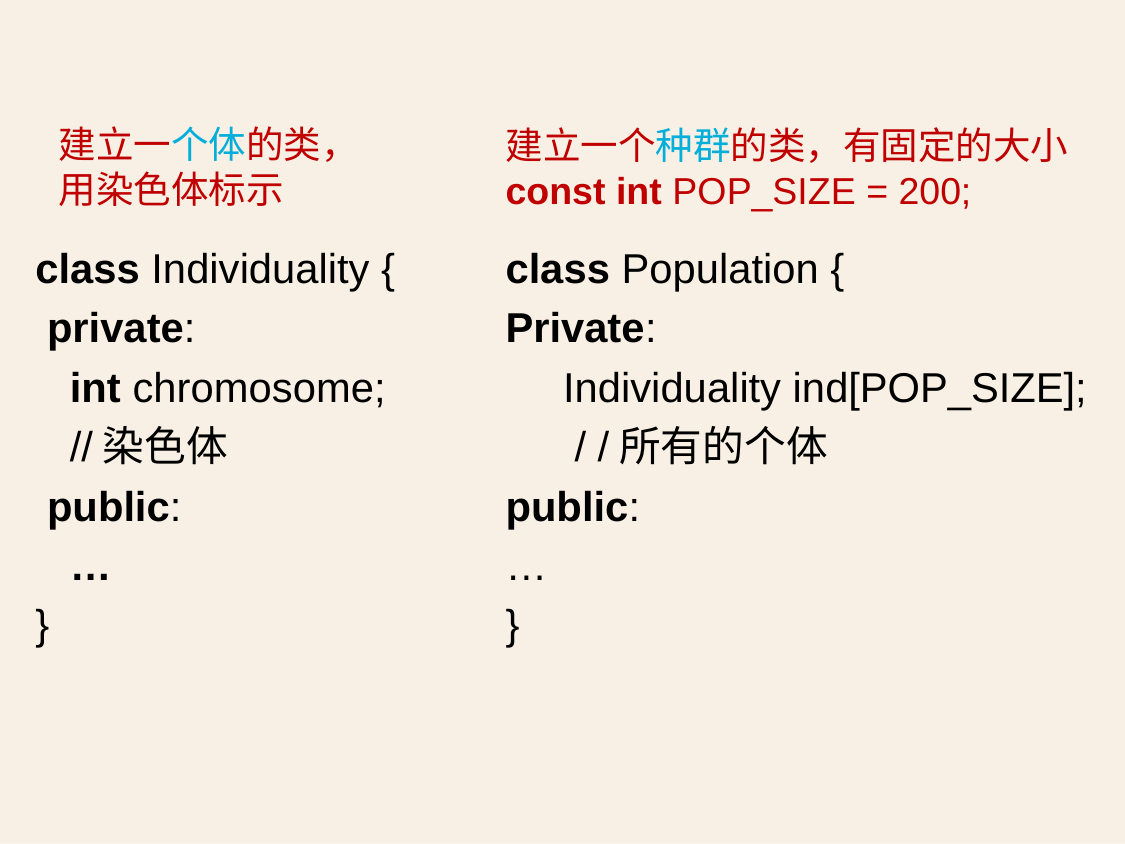

建立一个体的类，
用染色体标示
建立一个种群的类，有固定的大小
const int POP_SIZE = 200;
class Individuality {
 private:
   int chromosome;
   //染色体
 public:
   …
}
class Population {
Private:
     Individuality ind[POP_SIZE];
      / /所有的个体
public:
…
}